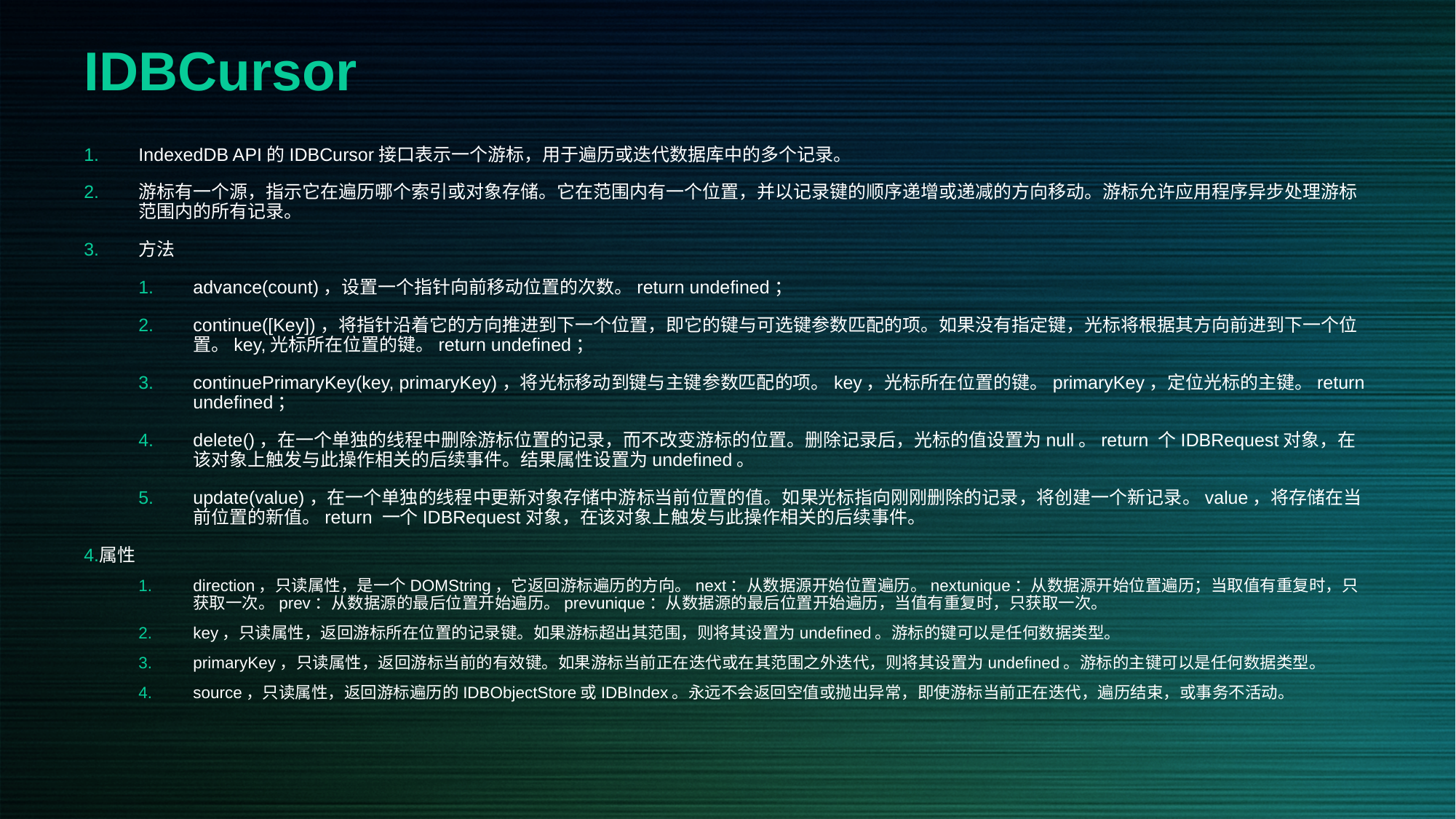

# IDBCursor
IndexedDB API的IDBCursor接口表示一个游标，用于遍历或迭代数据库中的多个记录。
游标有一个源，指示它在遍历哪个索引或对象存储。它在范围内有一个位置，并以记录键的顺序递增或递减的方向移动。游标允许应用程序异步处理游标范围内的所有记录。
方法
advance(count)，设置一个指针向前移动位置的次数。return undefined；
continue([Key])，将指针沿着它的方向推进到下一个位置，即它的键与可选键参数匹配的项。如果没有指定键，光标将根据其方向前进到下一个位置。key,光标所在位置的键。return undefined；
continuePrimaryKey(key, primaryKey)，将光标移动到键与主键参数匹配的项。key，光标所在位置的键。primaryKey，定位光标的主键。return undefined；
delete()，在一个单独的线程中删除游标位置的记录，而不改变游标的位置。删除记录后，光标的值设置为null。return 个IDBRequest对象，在该对象上触发与此操作相关的后续事件。结果属性设置为undefined。
update(value)，在一个单独的线程中更新对象存储中游标当前位置的值。如果光标指向刚刚删除的记录，将创建一个新记录。value，将存储在当前位置的新值。return 一个IDBRequest对象，在该对象上触发与此操作相关的后续事件。
属性
direction，只读属性，是一个DOMString，它返回游标遍历的方向。next：从数据源开始位置遍历。nextunique：从数据源开始位置遍历；当取值有重复时，只获取一次。prev：从数据源的最后位置开始遍历。prevunique：从数据源的最后位置开始遍历，当值有重复时，只获取一次。
key，只读属性，返回游标所在位置的记录键。如果游标超出其范围，则将其设置为undefined。游标的键可以是任何数据类型。
primaryKey，只读属性，返回游标当前的有效键。如果游标当前正在迭代或在其范围之外迭代，则将其设置为undefined。游标的主键可以是任何数据类型。
source，只读属性，返回游标遍历的IDBObjectStore或IDBIndex。永远不会返回空值或抛出异常，即使游标当前正在迭代，遍历结束，或事务不活动。